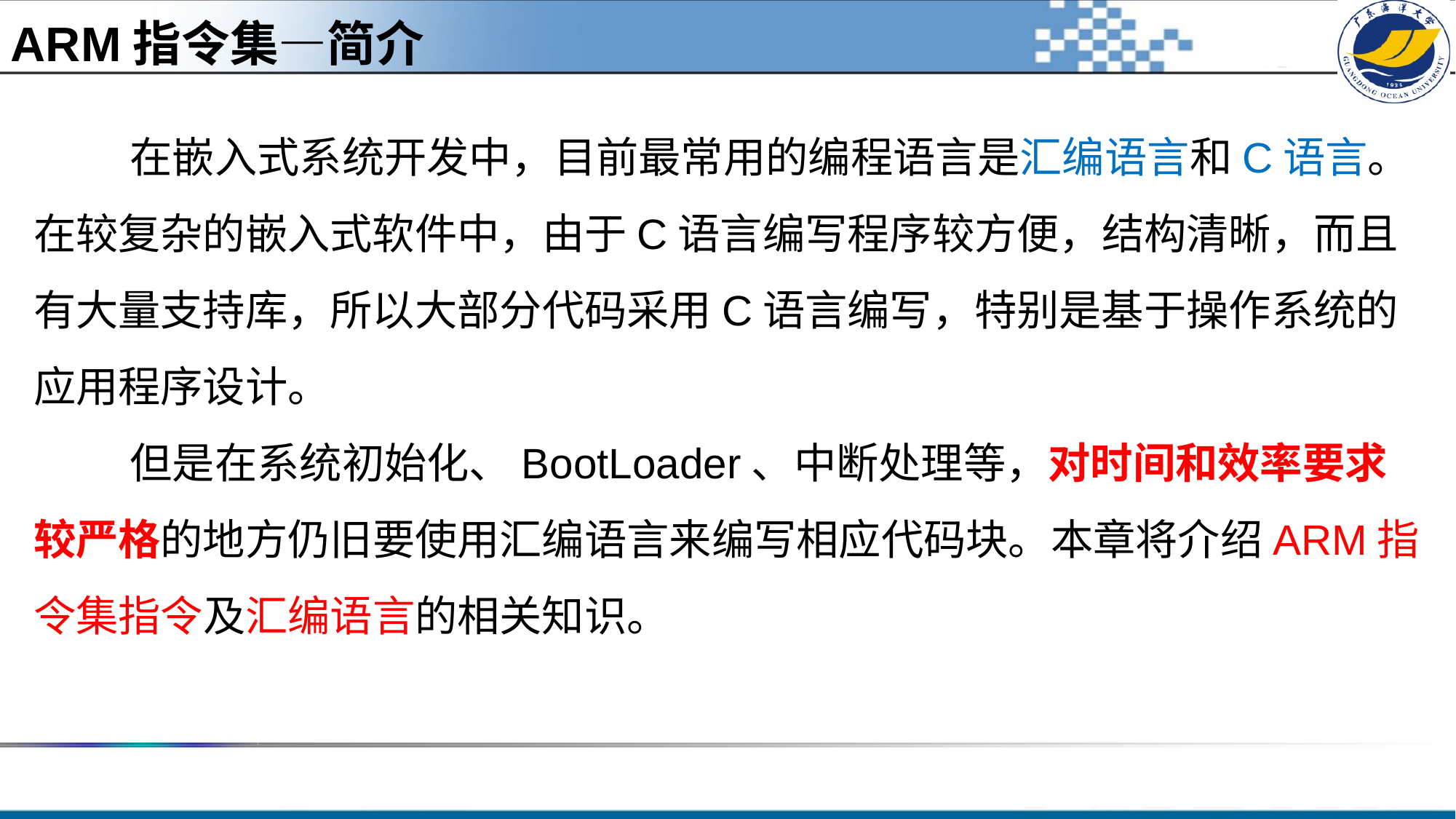

ARM指令集—简介
在嵌入式系统开发中，目前最常用的编程语言是汇编语言和C语言。在较复杂的嵌入式软件中，由于C语言编写程序较方便，结构清晰，而且有大量支持库，所以大部分代码采用C语言编写，特别是基于操作系统的应用程序设计。
但是在系统初始化、BootLoader、中断处理等，对时间和效率要求较严格的地方仍旧要使用汇编语言来编写相应代码块。本章将介绍ARM指令集指令及汇编语言的相关知识。
4